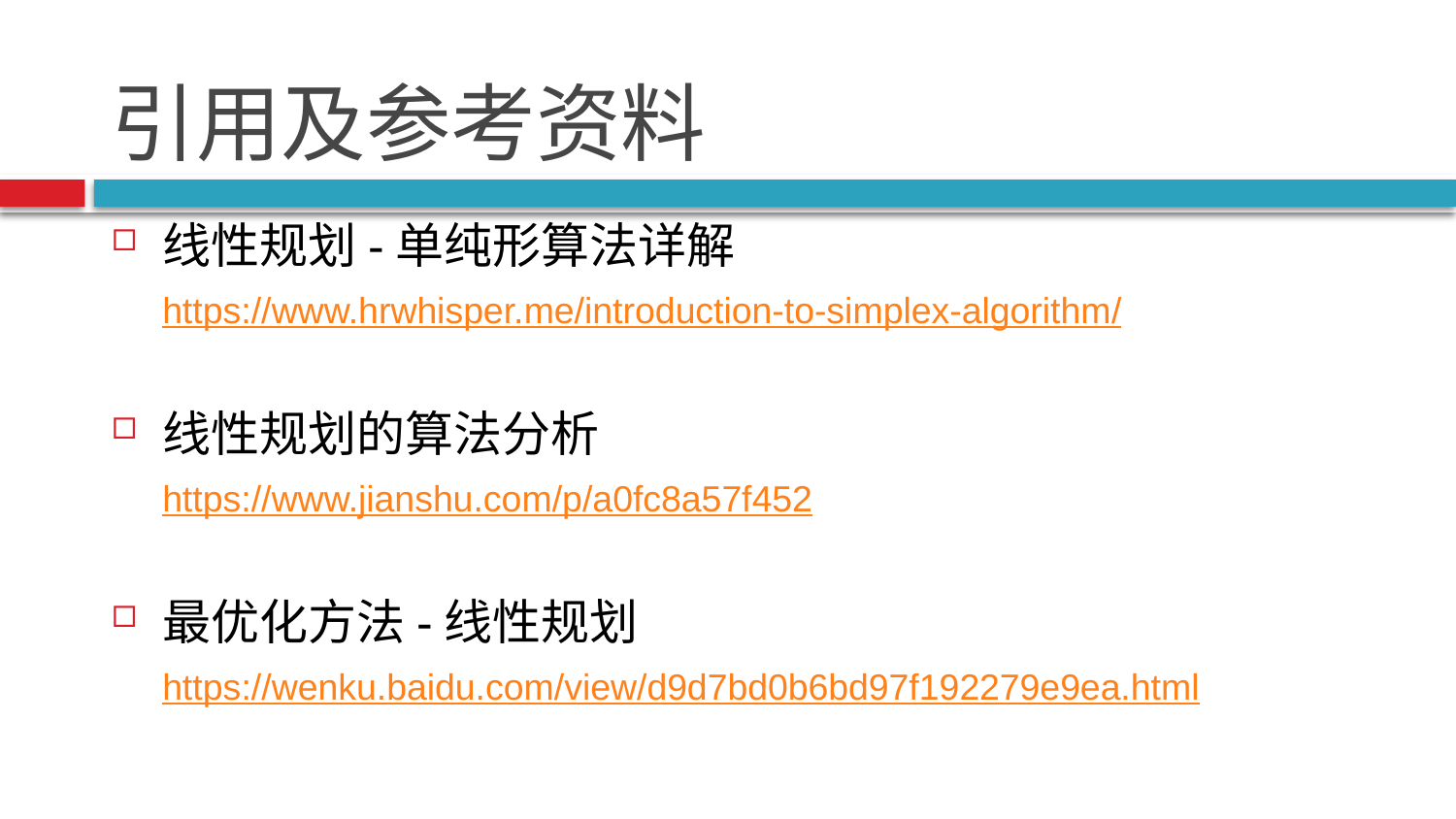

# 引用及参考资料
线性规划-单纯形算法详解
     https://www.hrwhisper.me/introduction-to-simplex-algorithm/

线性规划的算法分析
     https://www.jianshu.com/p/a0fc8a57f452

最优化方法-线性规划
     https://wenku.baidu.com/view/d9d7bd0b6bd97f192279e9ea.html